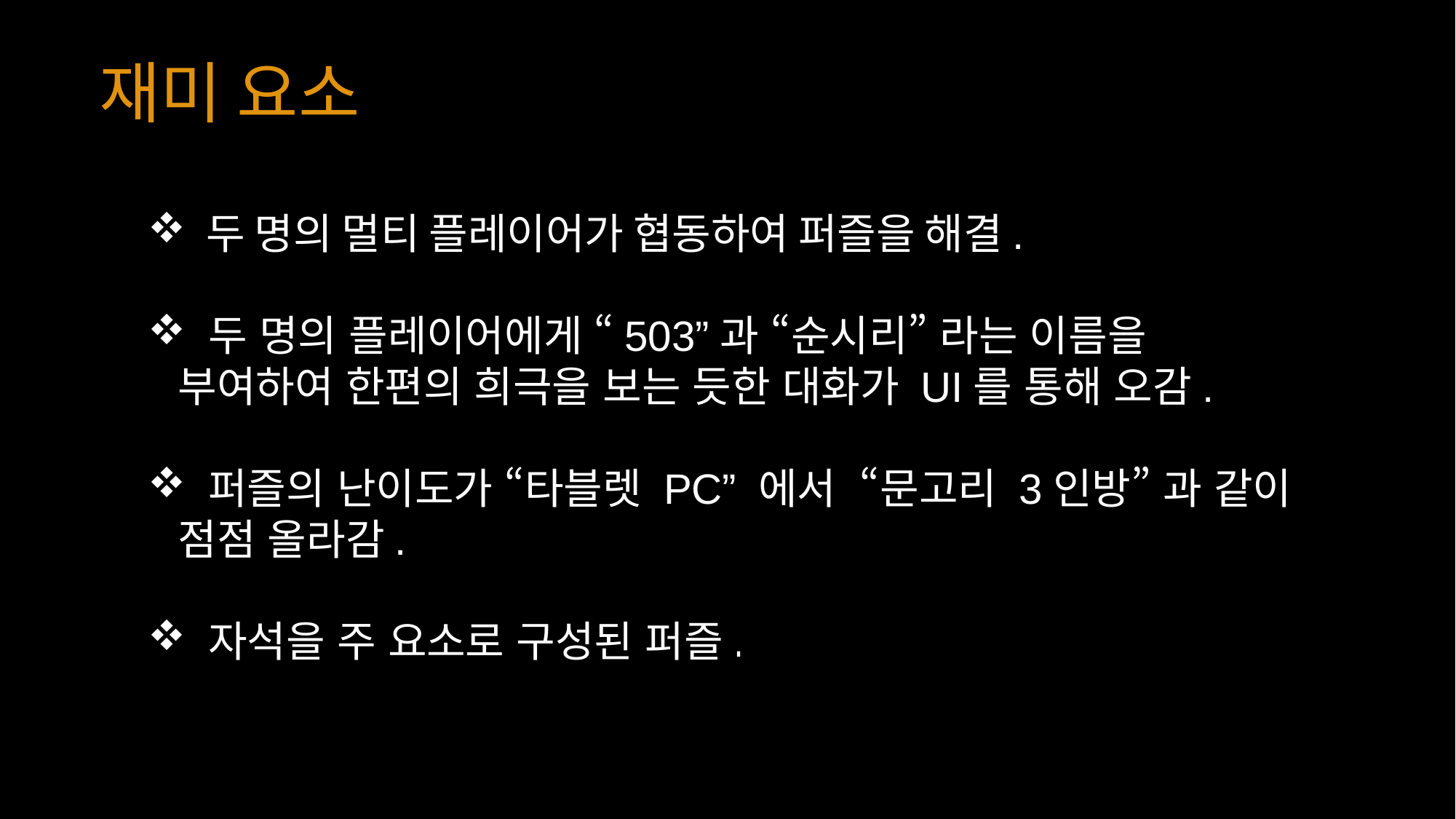

재미 요소
 두 명의 멀티 플레이어가 협동하여 퍼즐을 해결.

 두 명의 플레이어에게 “503”과 “순시리” 라는 이름을 부여하여 한편의 희극을 보는 듯한 대화가 UI를 통해 오감.

 퍼즐의 난이도가 “타블렛 PC” 에서  “문고리 3인방” 과 같이 점점 올라감.

 자석을 주 요소로 구성된 퍼즐.